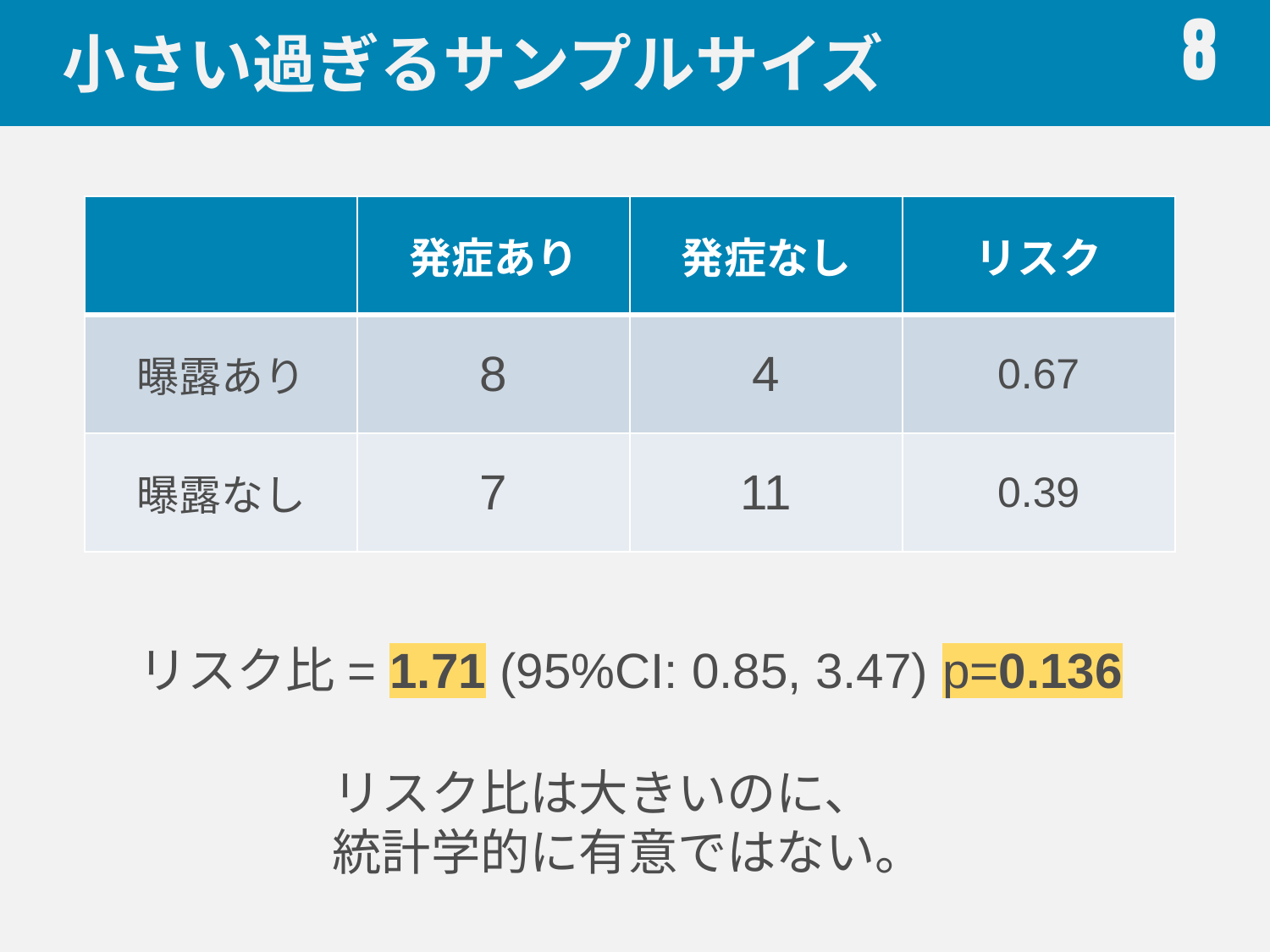

# 小さい過ぎるサンプルサイズ
 8
|  | 発症あり | 発症なし | リスク |
| --- | --- | --- | --- |
| 曝露あり | 8 | 4 | 0.67 |
| 曝露なし | 7 | 11 | 0.39 |
リスク比= 1.71 (95%CI: 0.85, 3.47) p=0.136
リスク比は大きいのに、
統計学的に有意ではない。